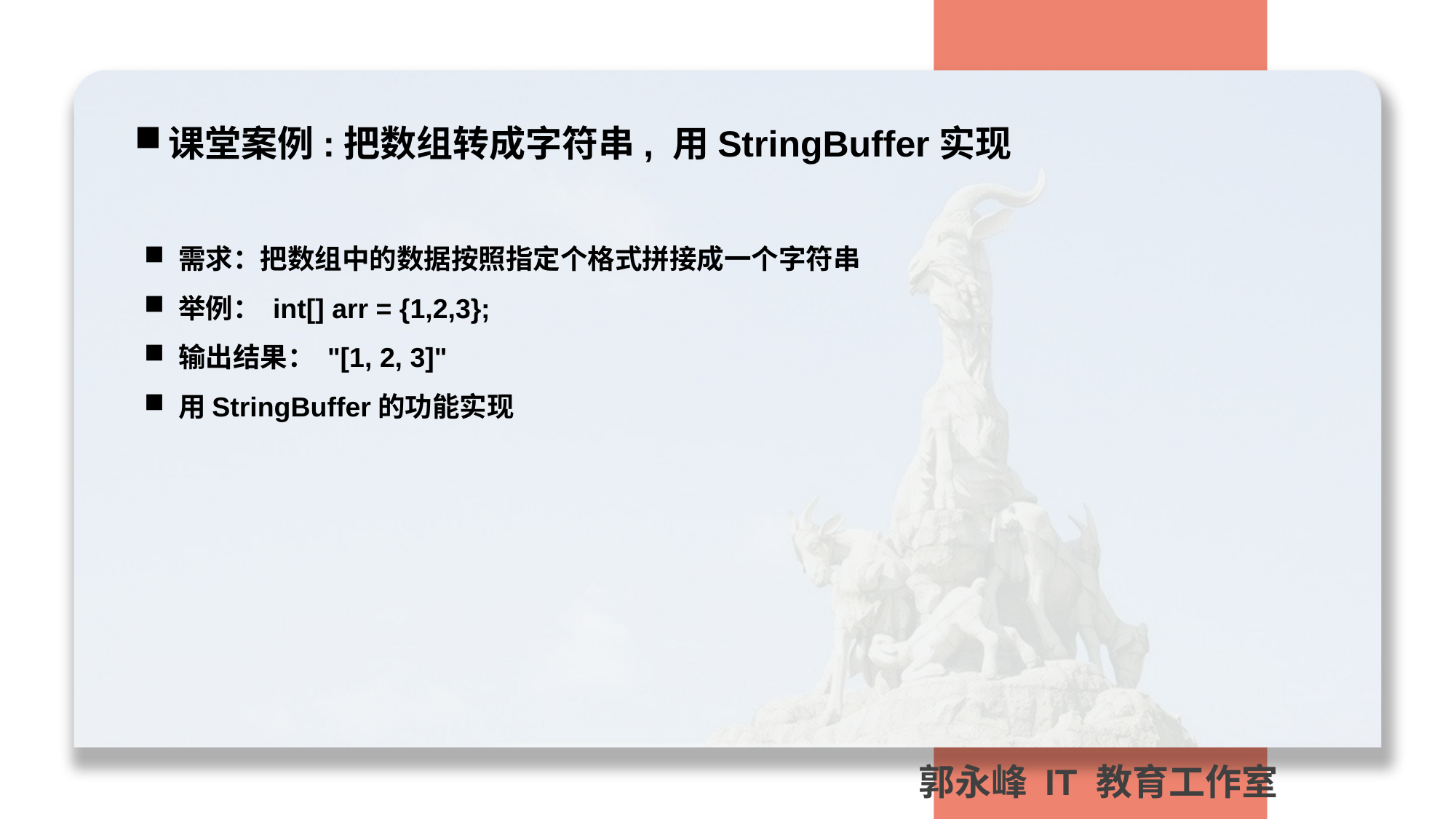

课堂案例:把数组转成字符串, 用StringBuffer实现
需求：把数组中的数据按照指定个格式拼接成一个字符串
举例： int[] arr = {1,2,3};
输出结果： "[1, 2, 3]"
用StringBuffer的功能实现